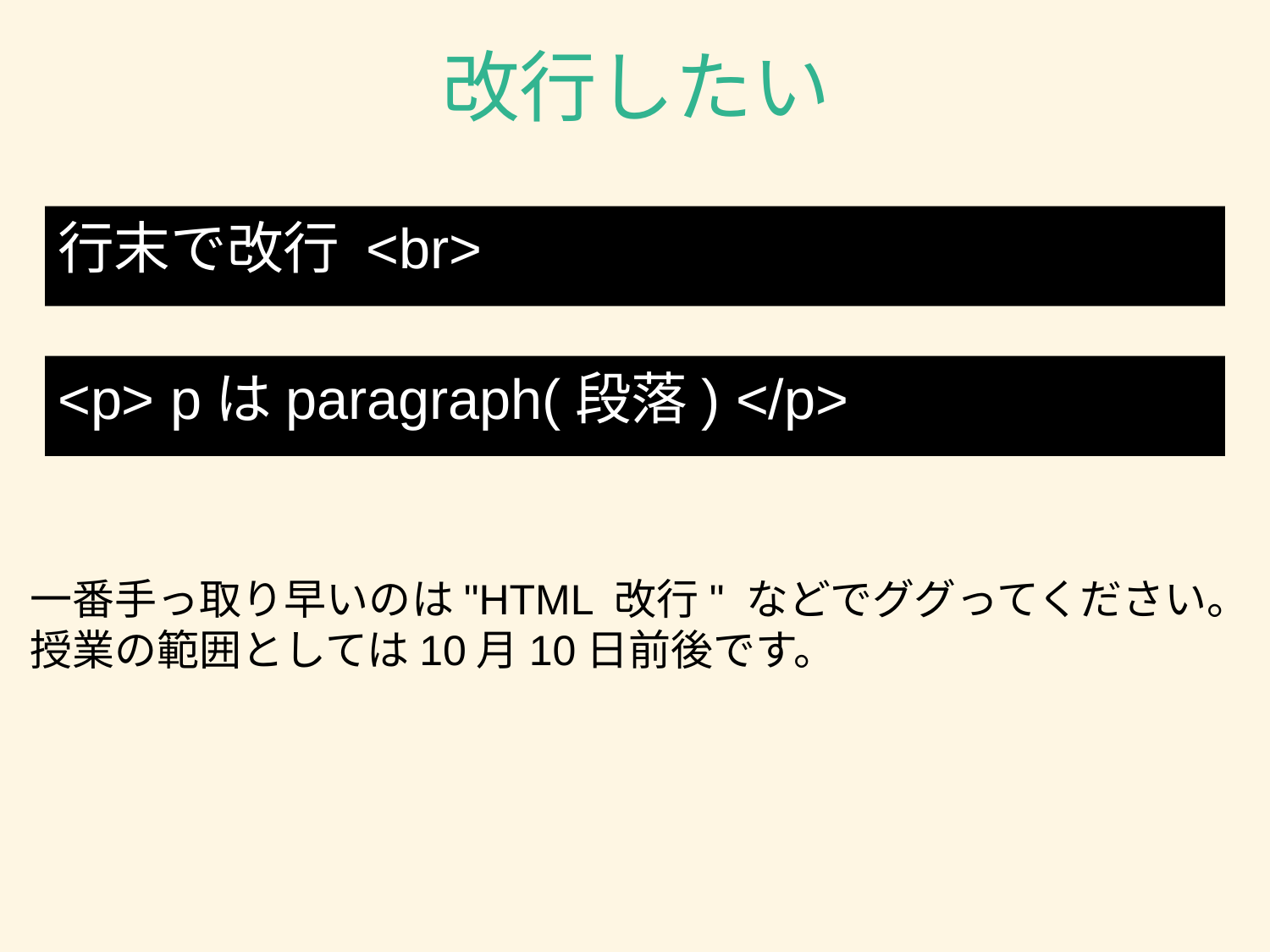

# 改行したい
行末で改行 <br>
<p> pはparagraph(段落) </p>
一番手っ取り早いのは"HTML 改行" などでググってください。
授業の範囲としては10月10日前後です。